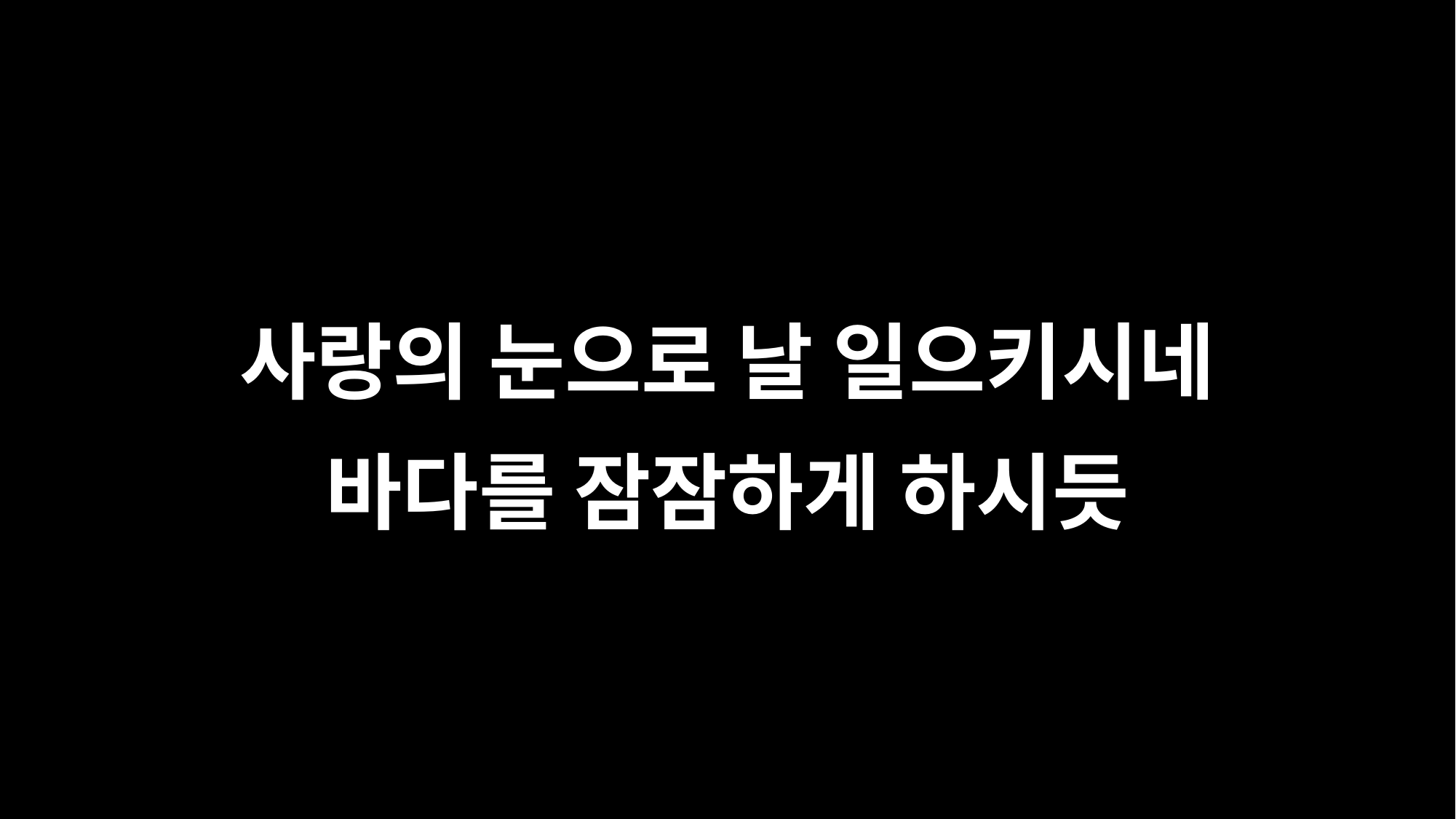

사랑의 눈으로 날 일으키시네
바다를 잠잠하게 하시듯